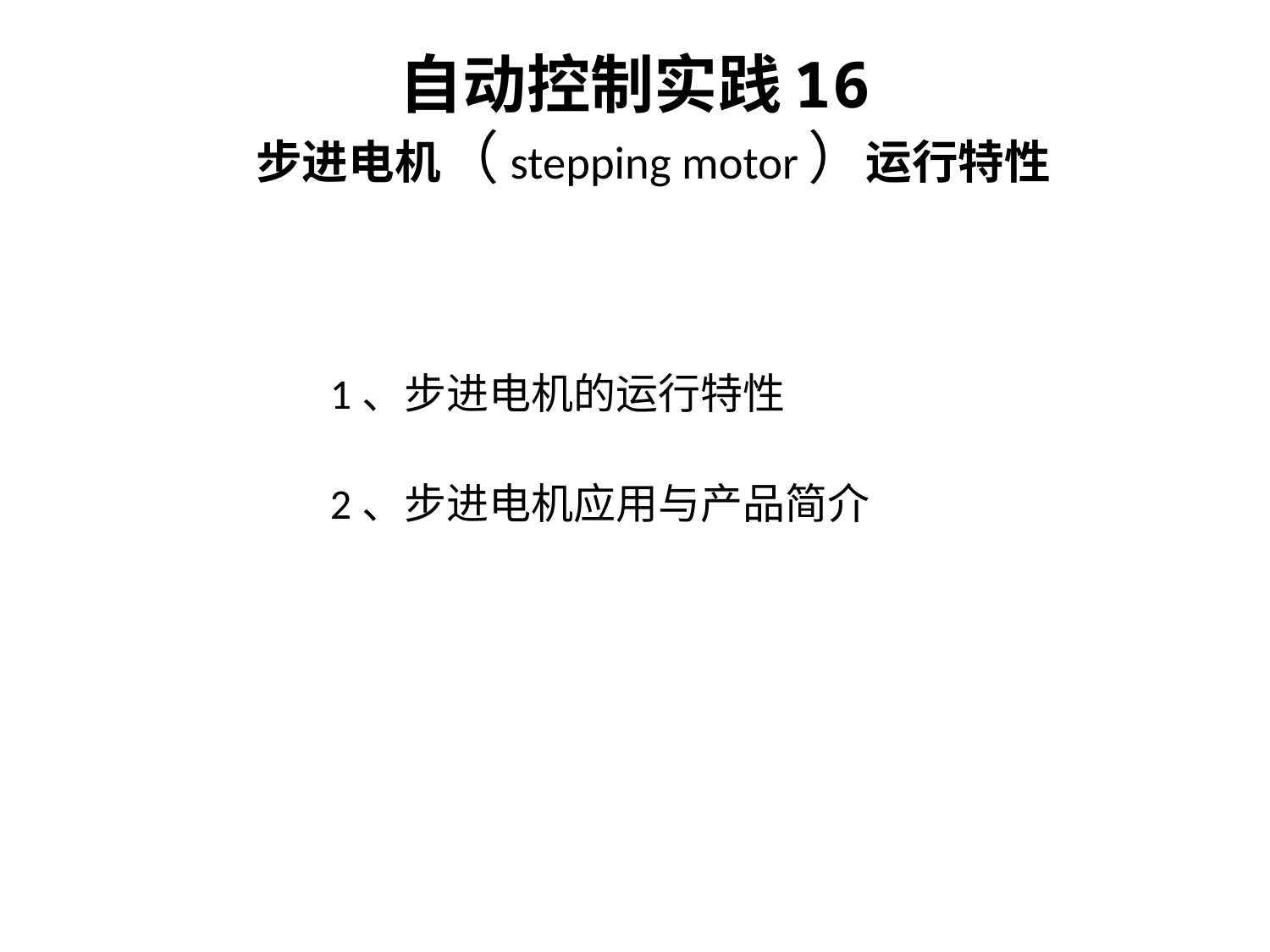

# 自动控制实践16 步进电机（stepping motor）运行特性
1、步进电机的运行特性
2、步进电机应用与产品简介